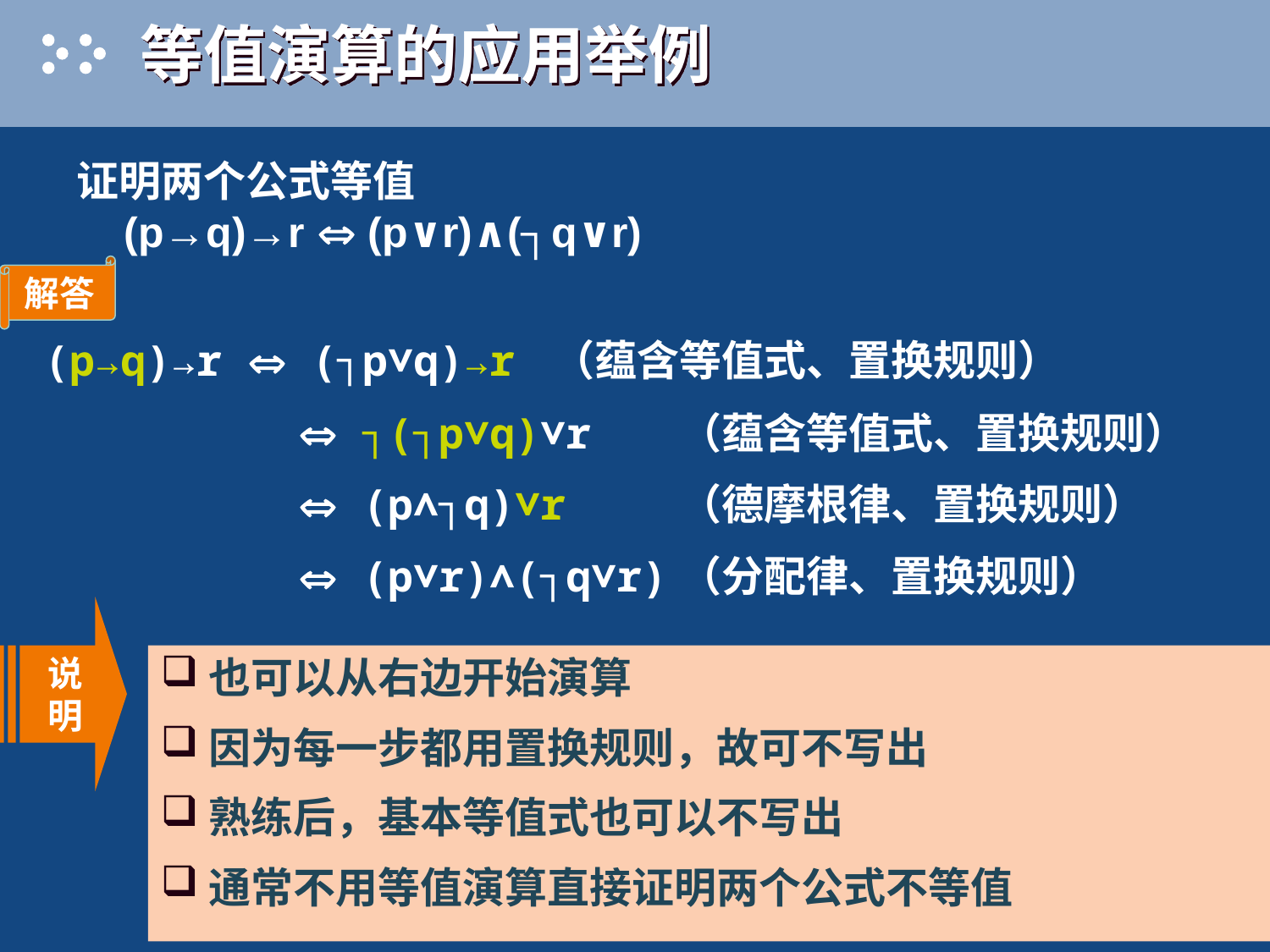

# 等值演算的应用举例
证明两个公式等值
(p→q)→r ⇔ (p∨r)∧(┐q∨r)
解答
(p→q)→r ⇔ (┐p∨q)→r	（蕴含等值式、置换规则）
          ⇔ ┐(┐p∨q)∨r	（蕴含等值式、置换规则）
          ⇔ (p∧┐q)∨r	（德摩根律、置换规则）
          ⇔ (p∨r)∧(┐q∨r)	（分配律、置换规则）
说明
也可以从右边开始演算
因为每一步都用置换规则，故可不写出
熟练后，基本等值式也可以不写出
通常不用等值演算直接证明两个公式不等值